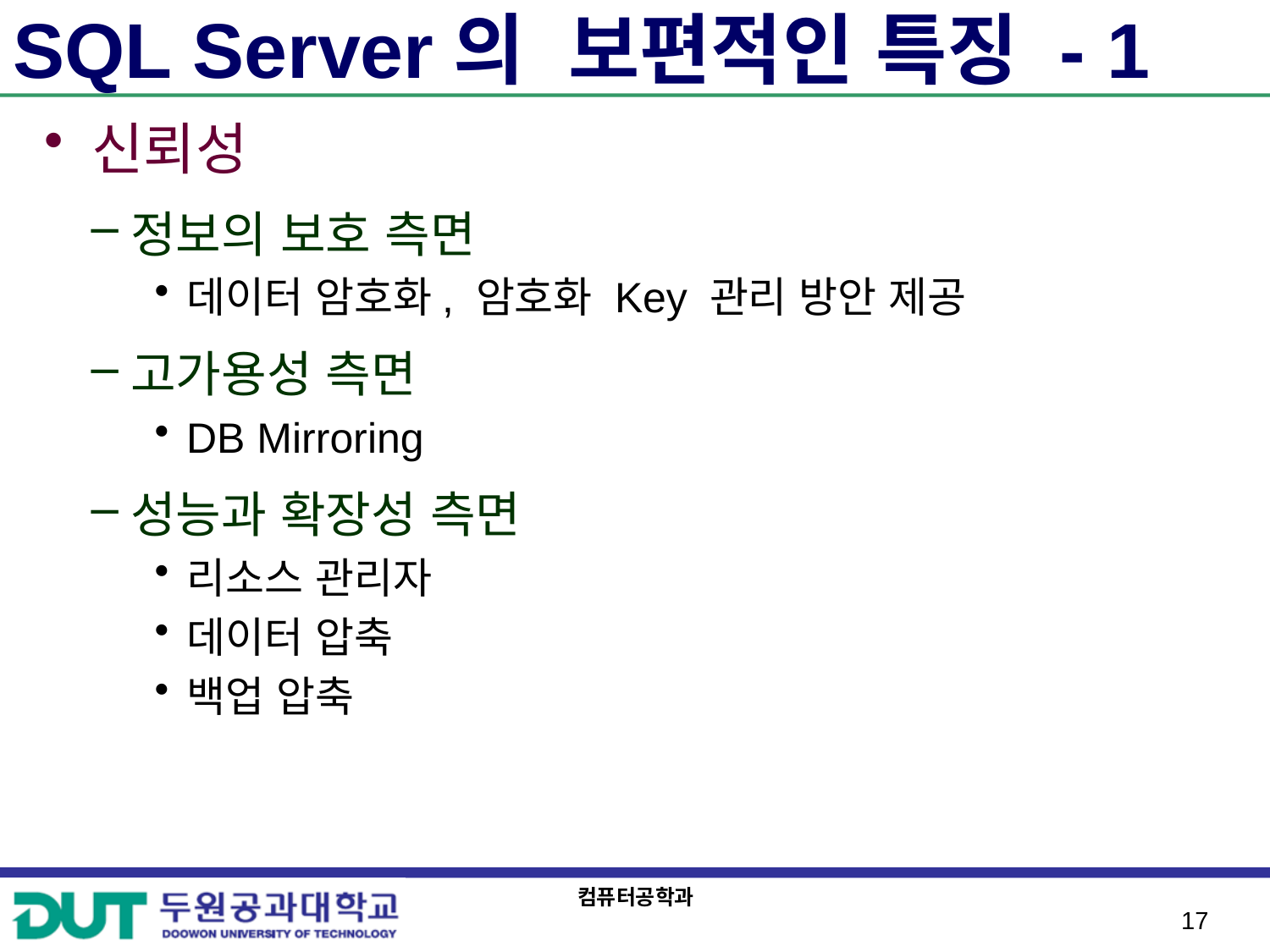

# SQL Server의  보편적인 특징 - 1
신뢰성
정보의 보호 측면
데이터 암호화, 암호화 Key 관리 방안 제공
고가용성 측면
DB Mirroring
성능과 확장성 측면
리소스 관리자
데이터 압축
백업 압축